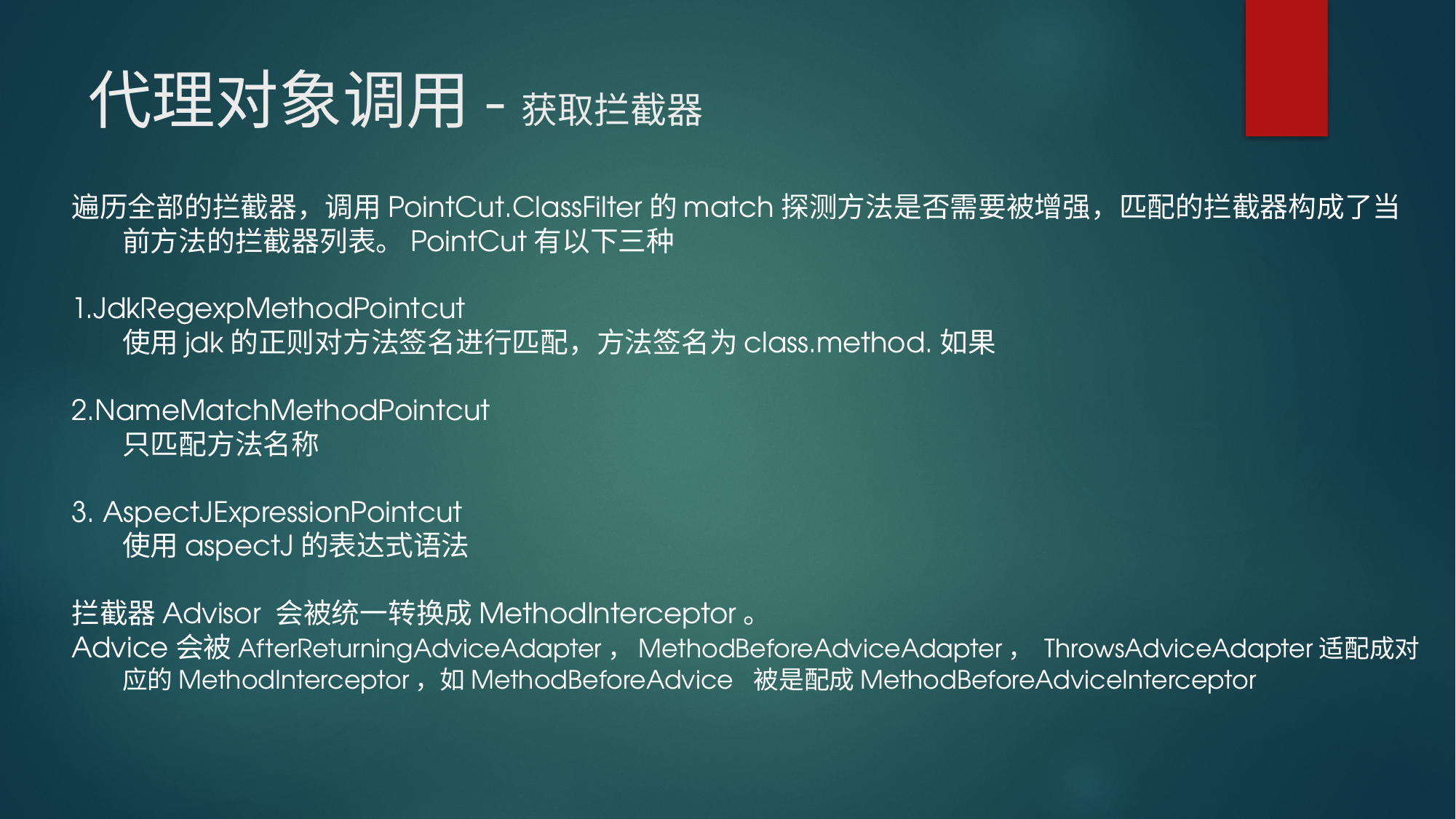

# 代理对象调用-获取拦截器
遍历全部的拦截器，调用PointCut.ClassFilter的match探测方法是否需要被增强，匹配的拦截器构成了当前方法的拦截器列表。PointCut有以下三种

1.JdkRegexpMethodPointcut
	使用jdk的正则对方法签名进行匹配，方法签名为class.method.如果

2.NameMatchMethodPointcut
	只匹配方法名称

3. AspectJExpressionPointcut
	使用aspectJ的表达式语法

拦截器Advisor 会被统一转换成MethodInterceptor。
Advice会被AfterReturningAdviceAdapter，MethodBeforeAdviceAdapter， ThrowsAdviceAdapter适配成对应的MethodInterceptor，如MethodBeforeAdvice  被是配成MethodBeforeAdviceInterceptor